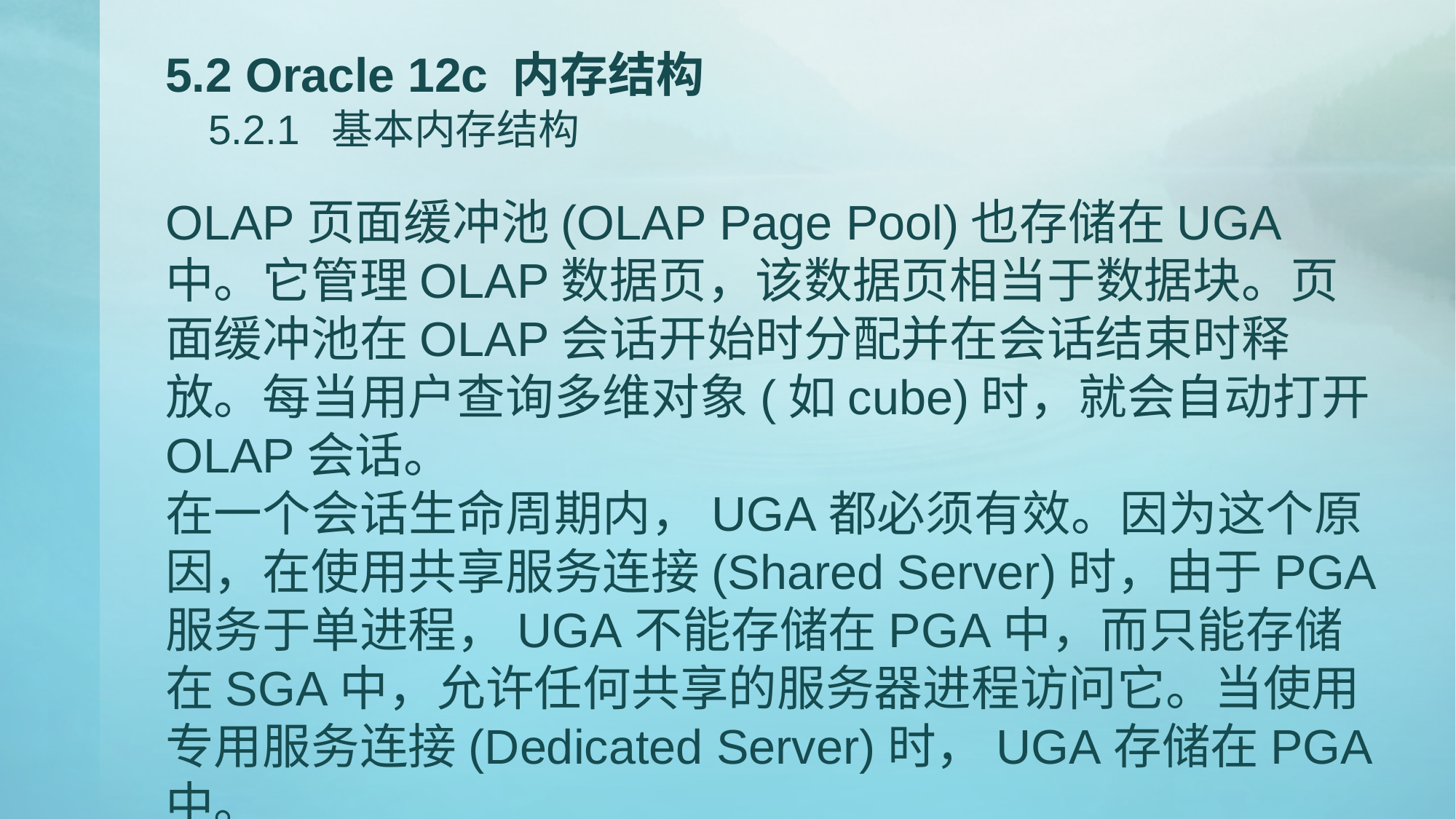

# 5.2 Oracle 12c 内存结构 5.2.1  基本内存结构
OLAP页面缓冲池(OLAP Page Pool)也存储在UGA中。它管理OLAP数据页，该数据页相当于数据块。页面缓冲池在OLAP会话开始时分配并在会话结束时释放。每当用户查询多维对象(如cube)时，就会自动打开OLAP会话。
在一个会话生命周期内，UGA都必须有效。因为这个原因，在使用共享服务连接(Shared Server)时，由于PGA服务于单进程，UGA不能存储在PGA中，而只能存储在SGA中，允许任何共享的服务器进程访问它。当使用专用服务连接(Dedicated Server)时，UGA存储在PGA中。